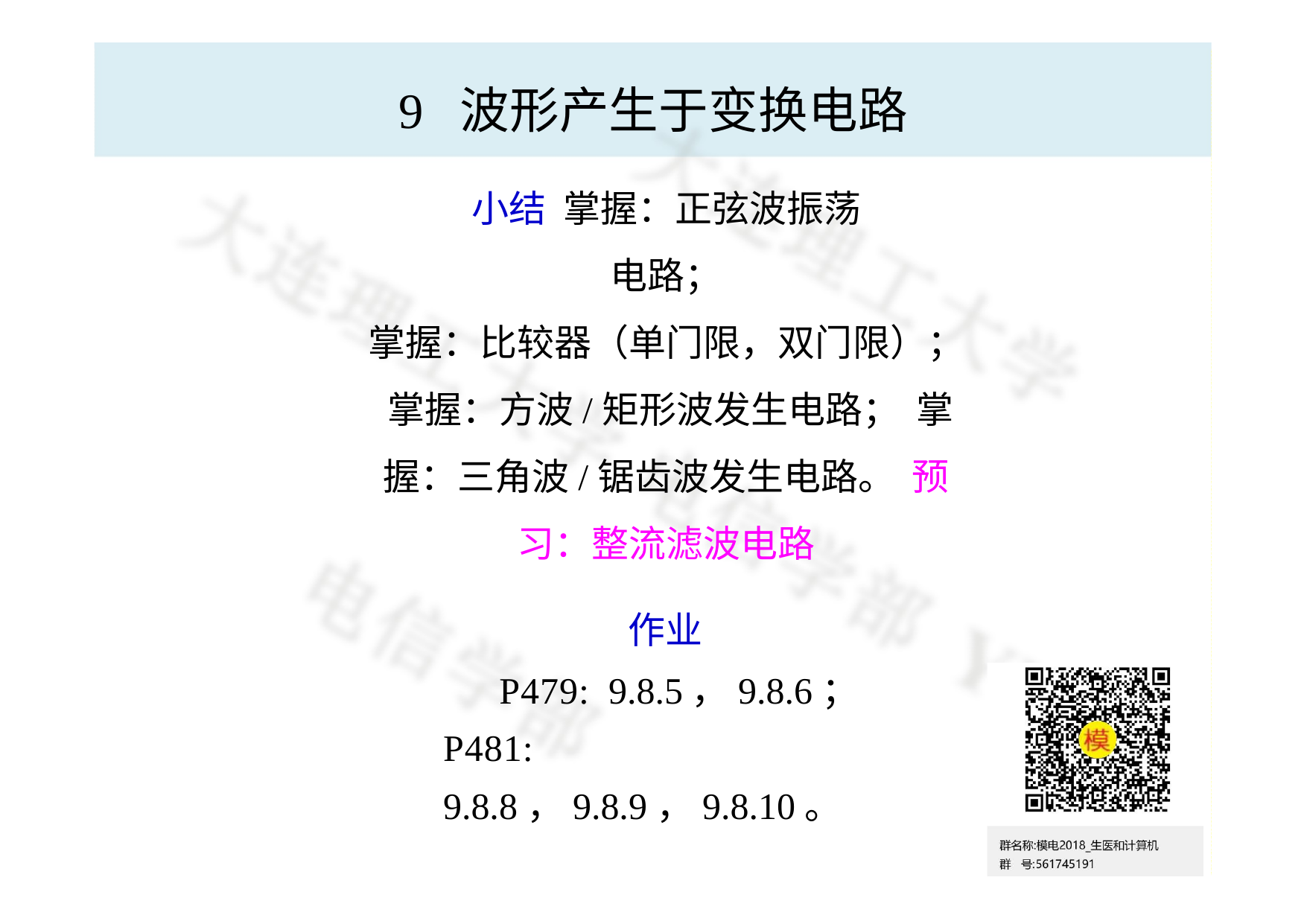

# 9 波形产生于变换电路
小结  掌握：正弦波振荡电路；
掌握：比较器（单门限，双门限）；  掌握：方波/矩形波发生电路；  掌握：三角波/锯齿波发生电路。  预习：整流滤波电路

作业
P479: 9.8.5，9.8.6；  P481: 9.8.8，9.8.9，9.8.10。

24